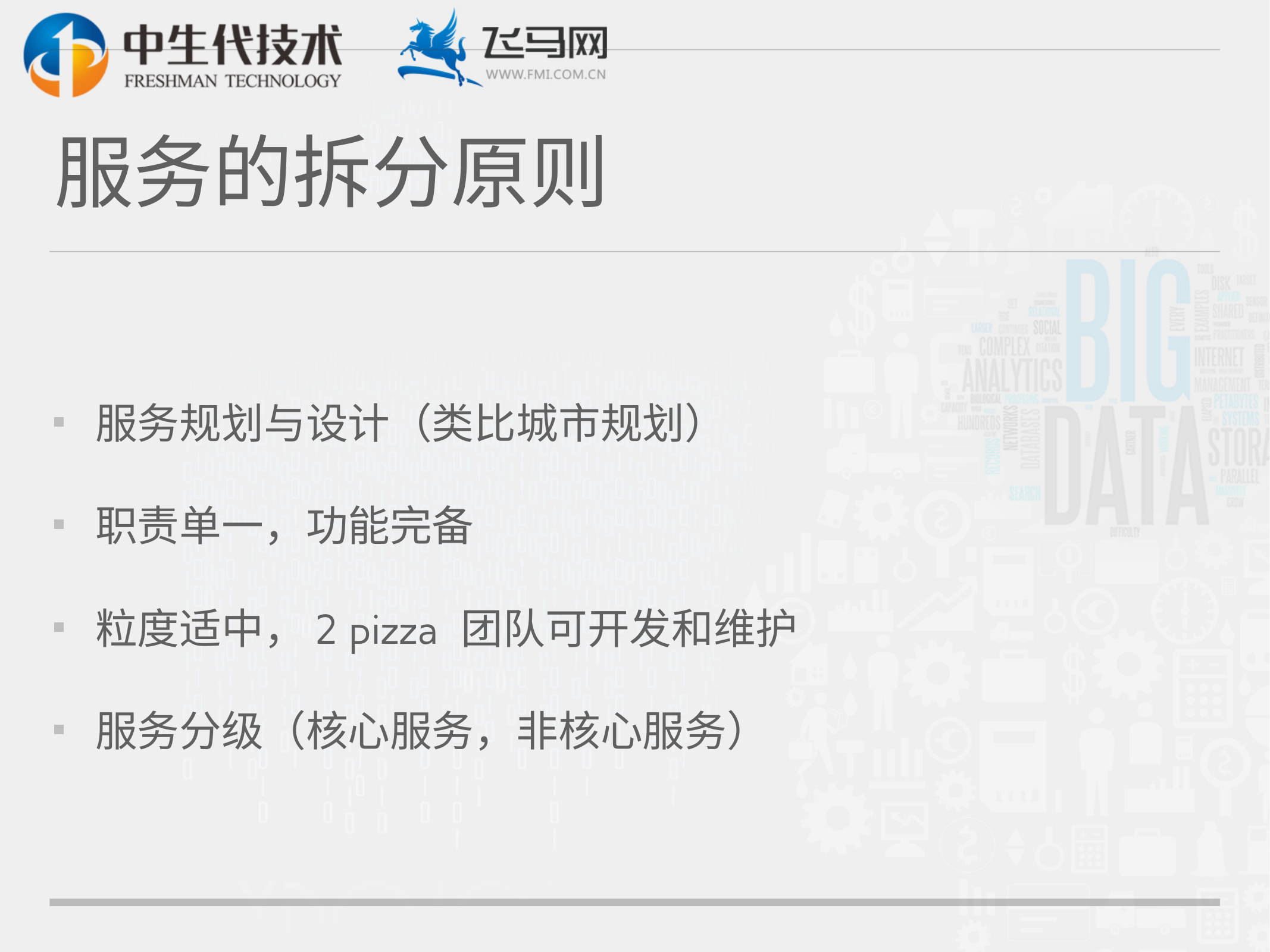

# 服务的拆分原则
服务规划与设计（类比城市规划）
职责单一，功能完备
粒度适中，2 pizza 团队可开发和维护
服务分级（核心服务，非核心服务）